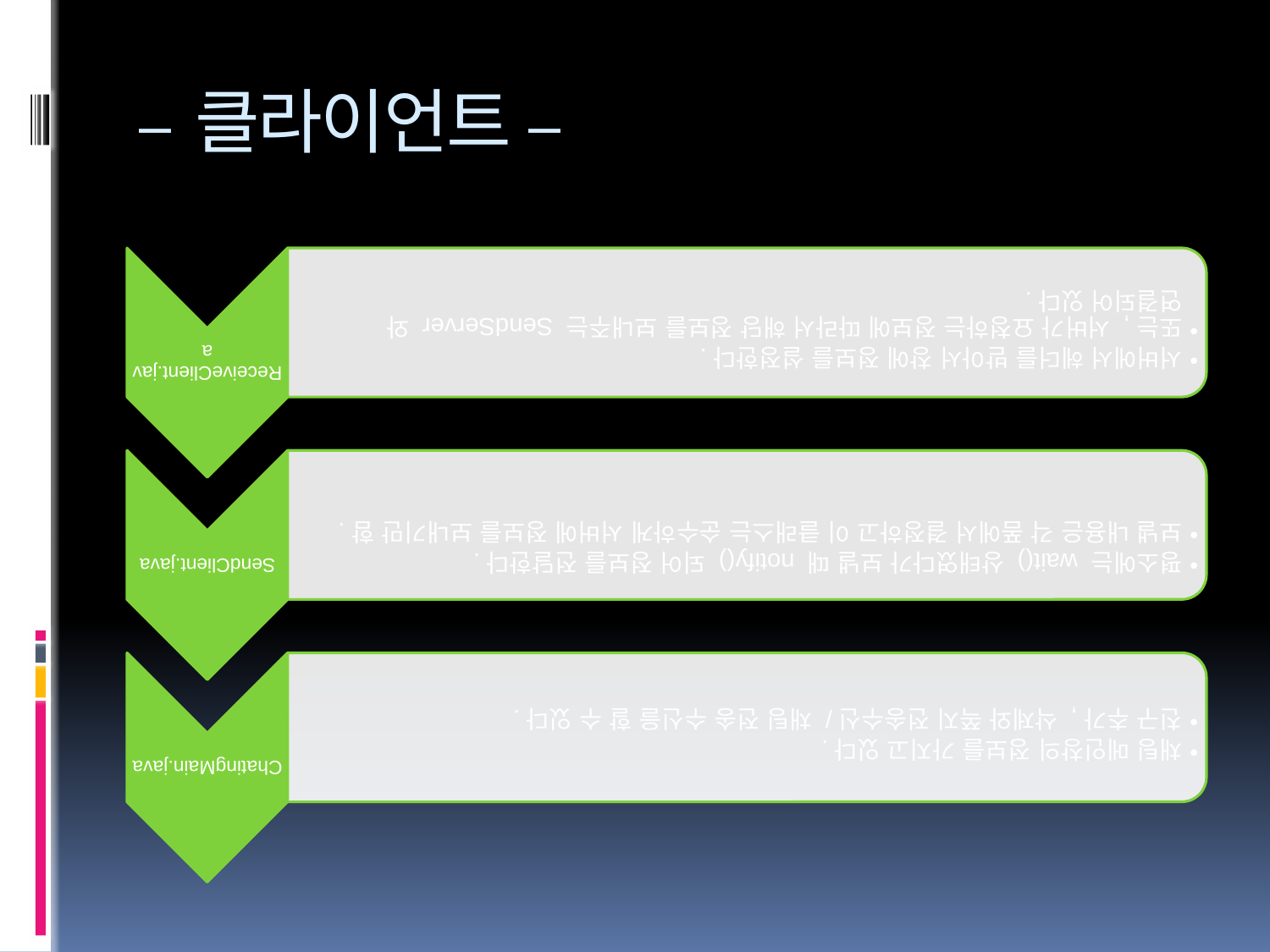

# -클라이언트-
ReceiveClient.java
서버에서 헤더를 받아서 창에 정보를 설정한다.
또는, 서버가 요청하는 정보에 따라서 해당 정보를 보내주는 SendServer 와 연결되어 있다.
SendClient.java
평소에는 wait() 상태였다가 보낼 때 notify() 되어 정보를 전달한다.
보낼 내용은 각 폼에서 결정하고 이 클래스는 순수하게 서버에 정보를 보내기만 함.

ChatingMain.java
채팅 메인창의 정보를 가지고 있다.
친구 추가, 삭제와 쪽지 전송수신/ 채팅 전송 수신을 할 수 있다.